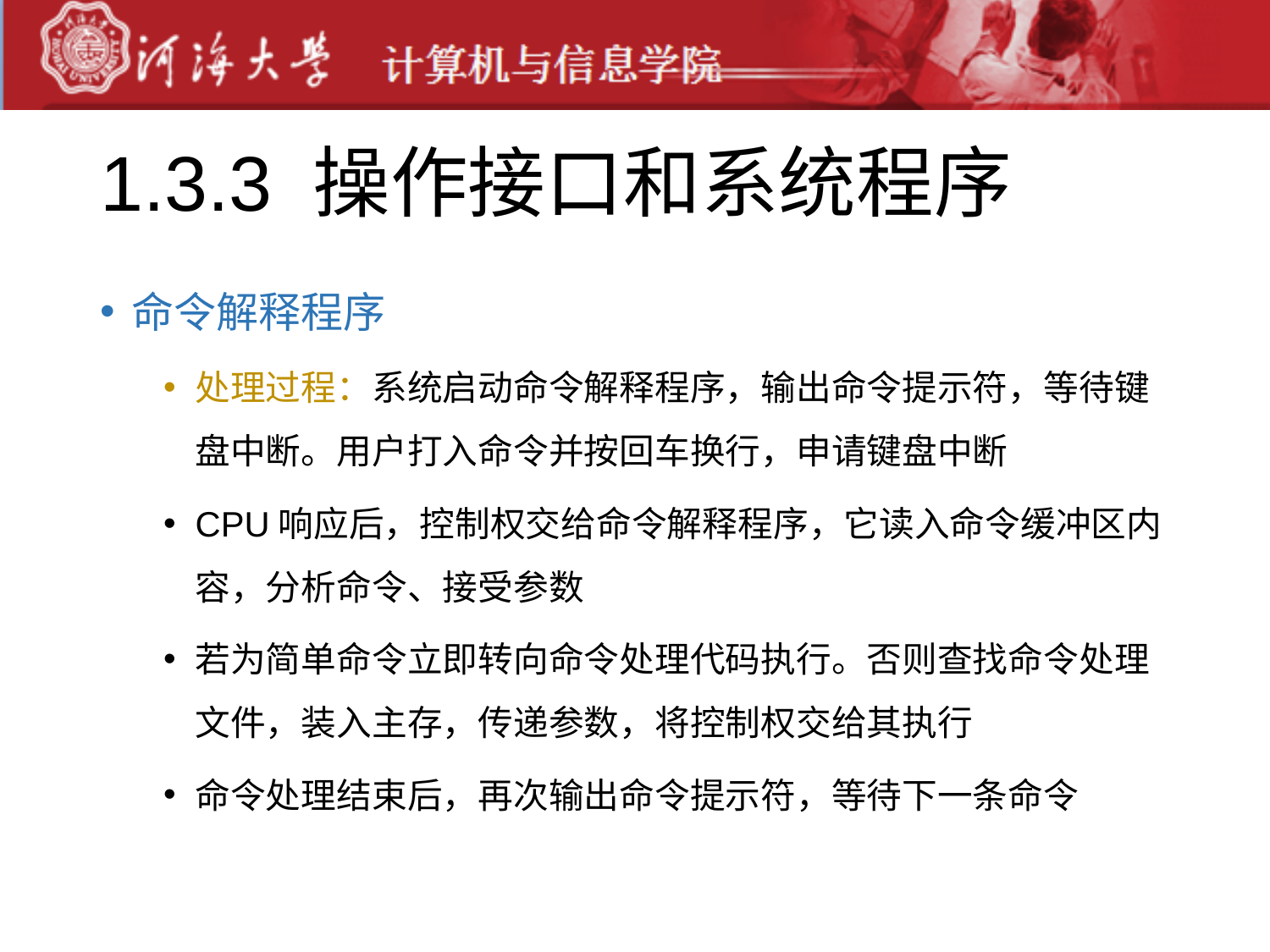

# 1.3.3 操作接口和系统程序
命令解释程序
处理过程：系统启动命令解释程序，输出命令提示符，等待键盘中断。用户打入命令并按回车换行，申请键盘中断
CPU响应后，控制权交给命令解释程序，它读入命令缓冲区内容，分析命令、接受参数
若为简单命令立即转向命令处理代码执行。否则查找命令处理文件，装入主存，传递参数，将控制权交给其执行
命令处理结束后，再次输出命令提示符，等待下一条命令